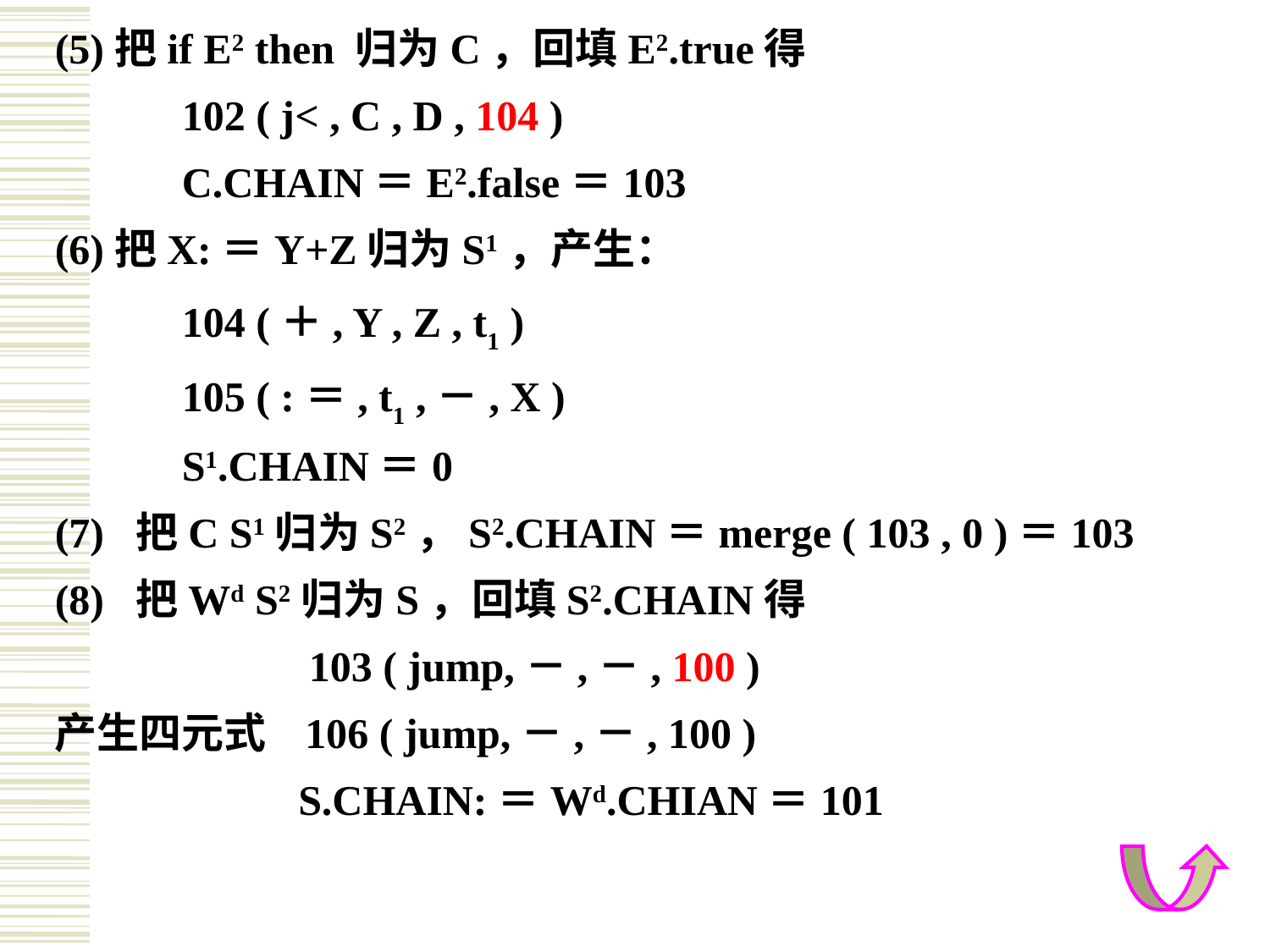

(5)把if E2 then 归为C，回填E2.true得
	102 ( j< , C , D , 104 )
            C.CHAIN＝E2.false＝103
(6)把X:＝Y+Z归为S1，产生：
	104 (＋, Y , Z , t1 )
            105 ( :＝, t1 ,－, X )
	S1.CHAIN＝0
(7)  把C S1归为S2，S2.CHAIN＝merge ( 103 , 0 )＝103
(8)  把Wd S2归为S，回填S2.CHAIN得
		103 ( jump,－,－, 100 )
产生四元式   106 ( jump,－,－, 100 )
                       S.CHAIN:＝Wd.CHIAN＝101